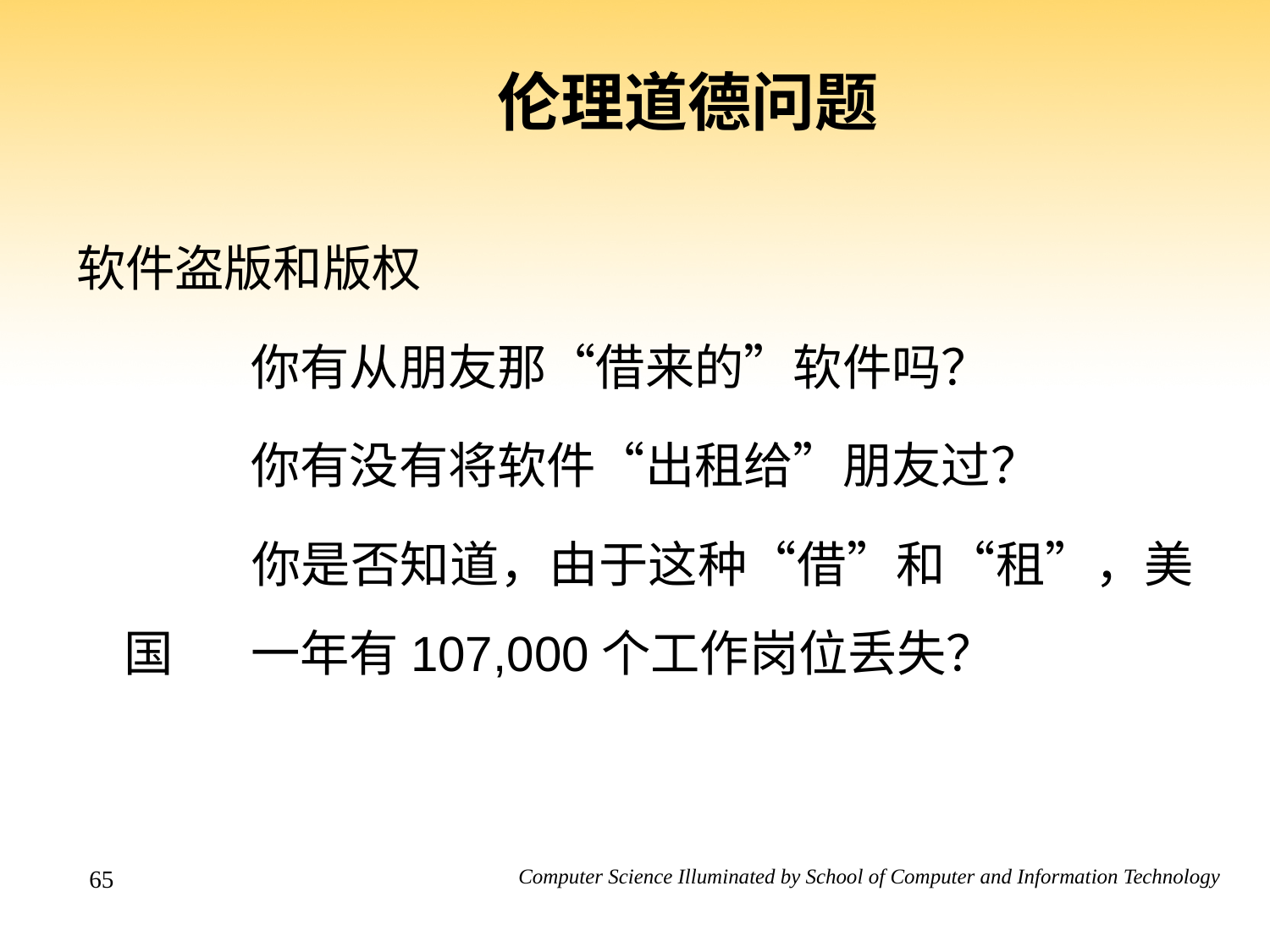

# 伦理道德问题
软件盗版和版权
		你有从朋友那“借来的”软件吗？
		你有没有将软件“出租给”朋友过？
		你是否知道，由于这种“借”和“租”，美国	一年有107,000个工作岗位丢失？
65